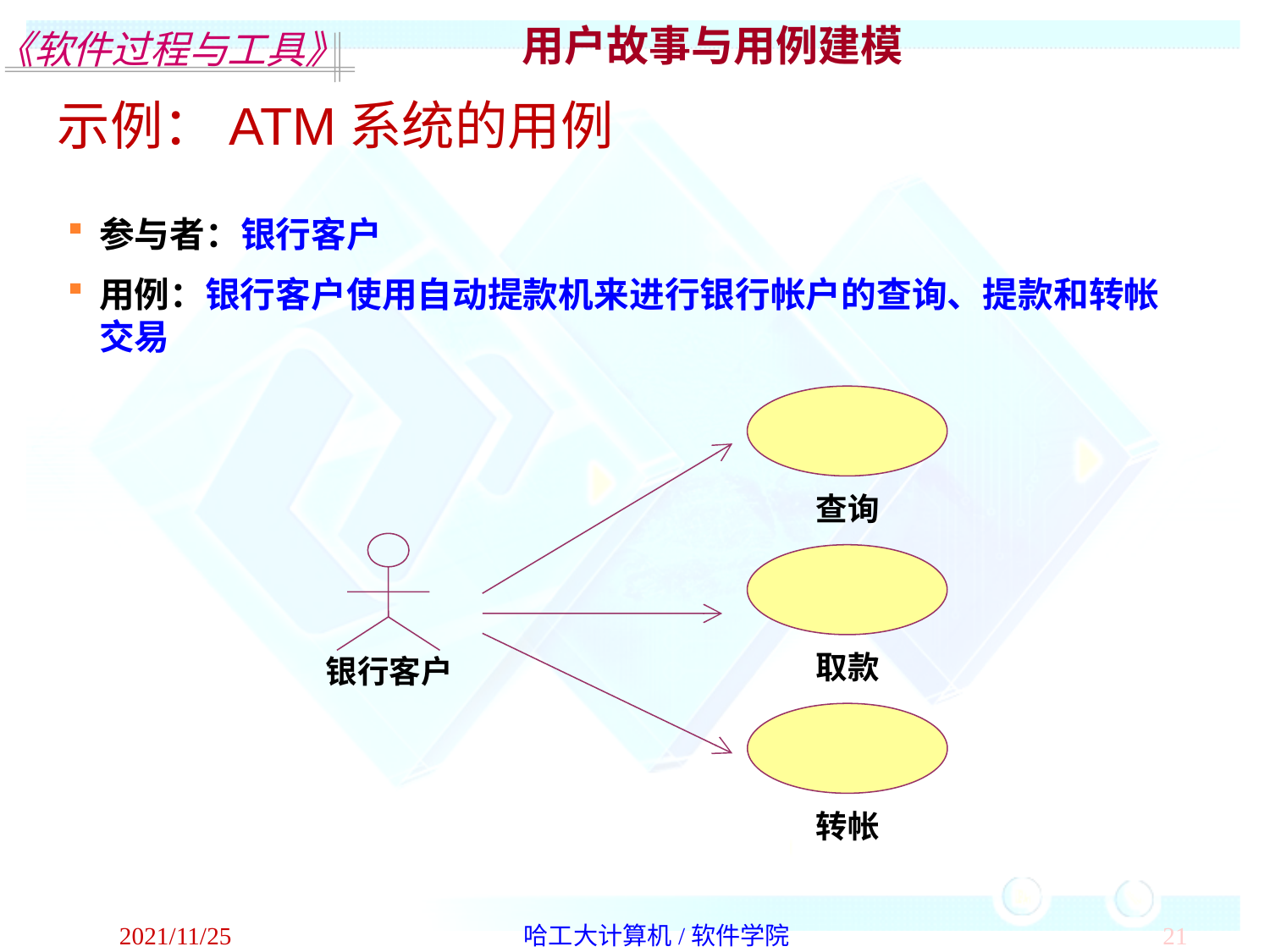

用户故事与用例建模
示例：ATM系统的用例
参与者：银行客户
用例：银行客户使用自动提款机来进行银行帐户的查询、提款和转帐交易

查询

银行客户

取款

转帐